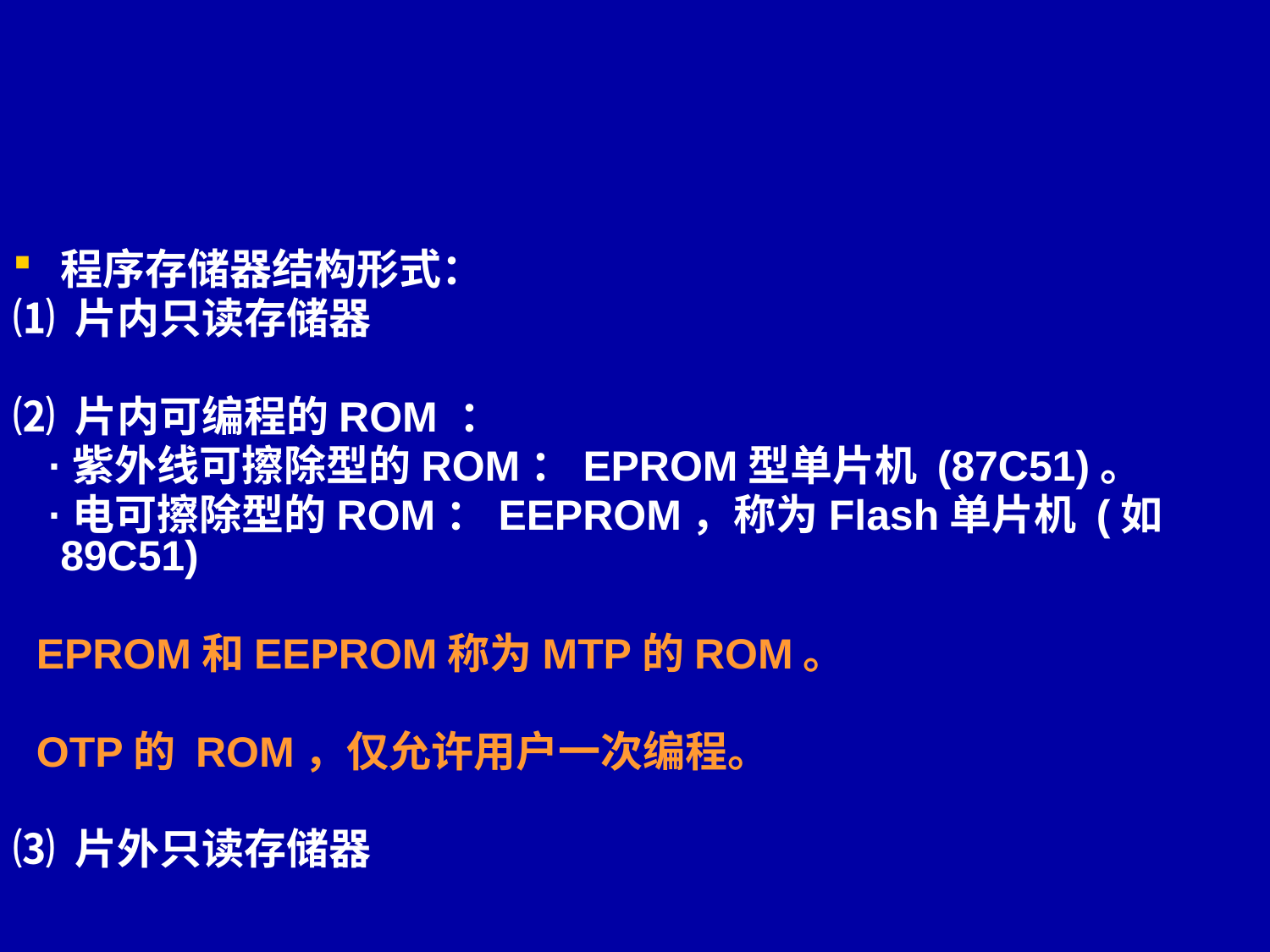

#
程序存储器结构形式：
⑴ 片内只读存储器

⑵ 片内可编程的ROM ：
   ·紫外线可擦除型的ROM：EPROM型单片机 (87C51)。
   ·电可擦除型的ROM：EEPROM，称为Flash单片机 (如89C51)

  EPROM和EEPROM称为MTP的ROM。

  OTP的 ROM，仅允许用户一次编程。

⑶ 片外只读存储器